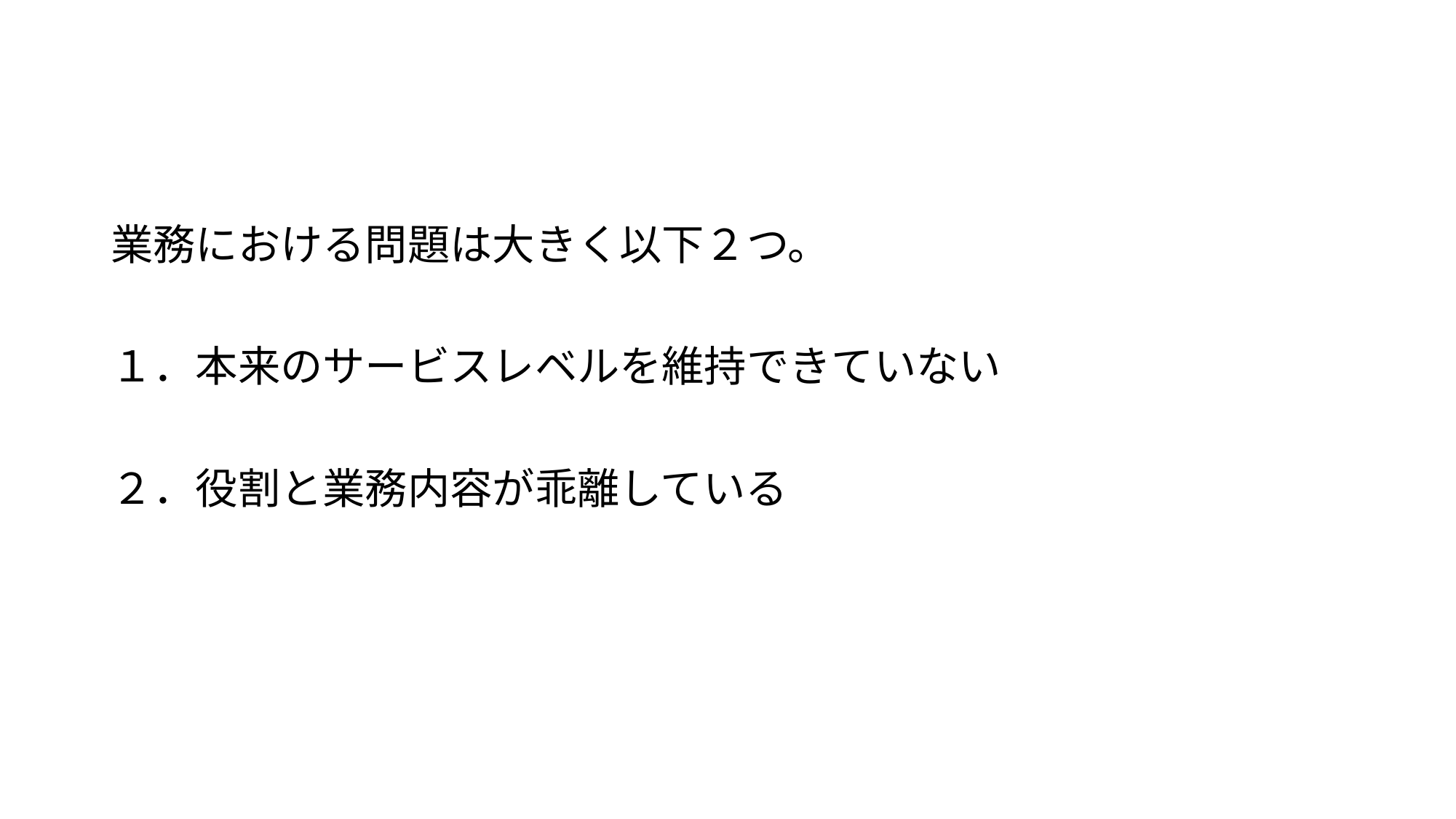

#
業務における問題は大きく以下２つ。

１．本来のサービスレベルを維持できていない

２．役割と業務内容が乖離している